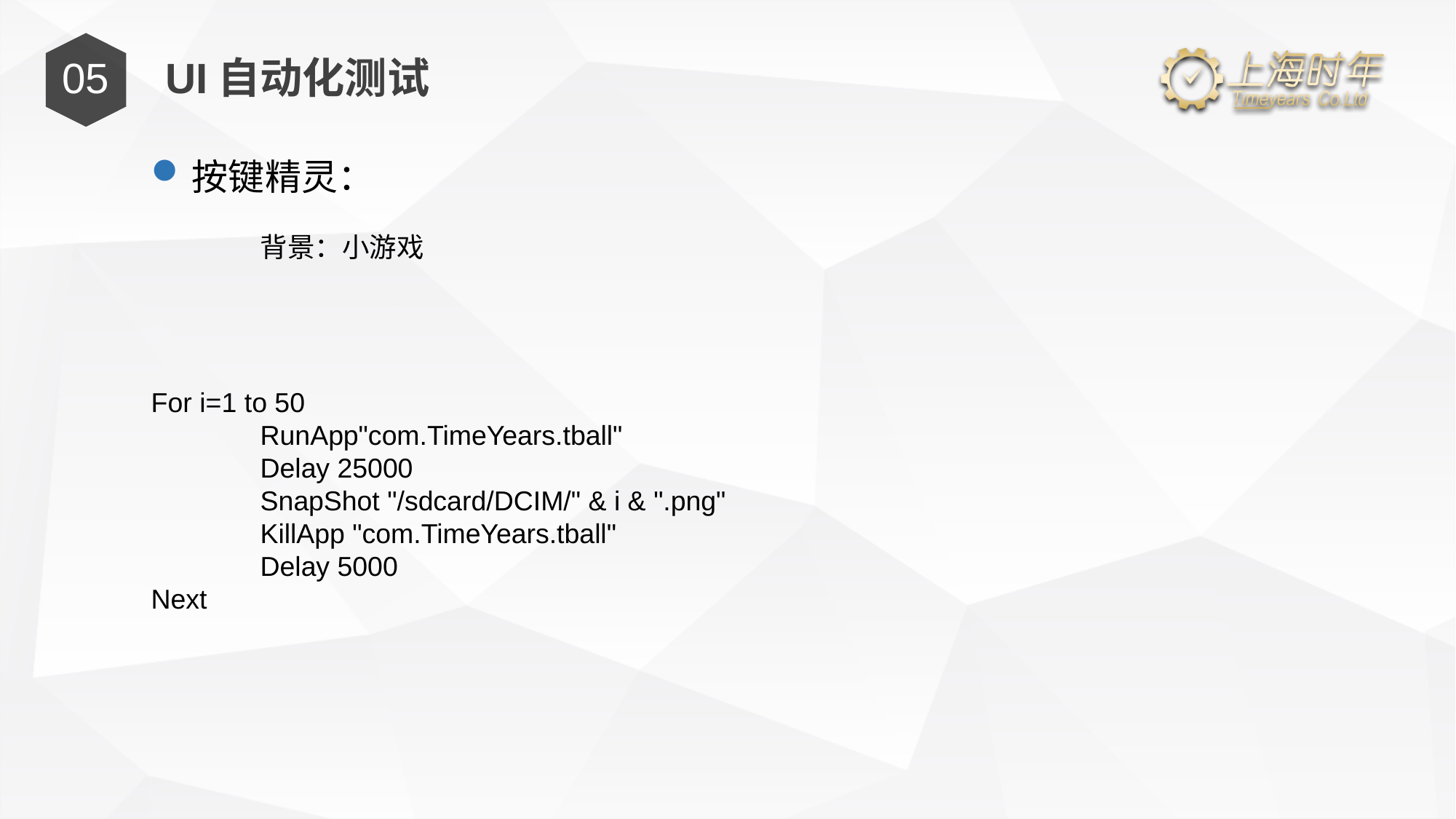

05
UI自动化测试
按键精灵：

	背景：小游戏
For i=1 to 50
	RunApp"com.TimeYears.tball"
	Delay 25000
	SnapShot "/sdcard/DCIM/" & i & ".png"
	KillApp "com.TimeYears.tball"
	Delay 5000
Next
14